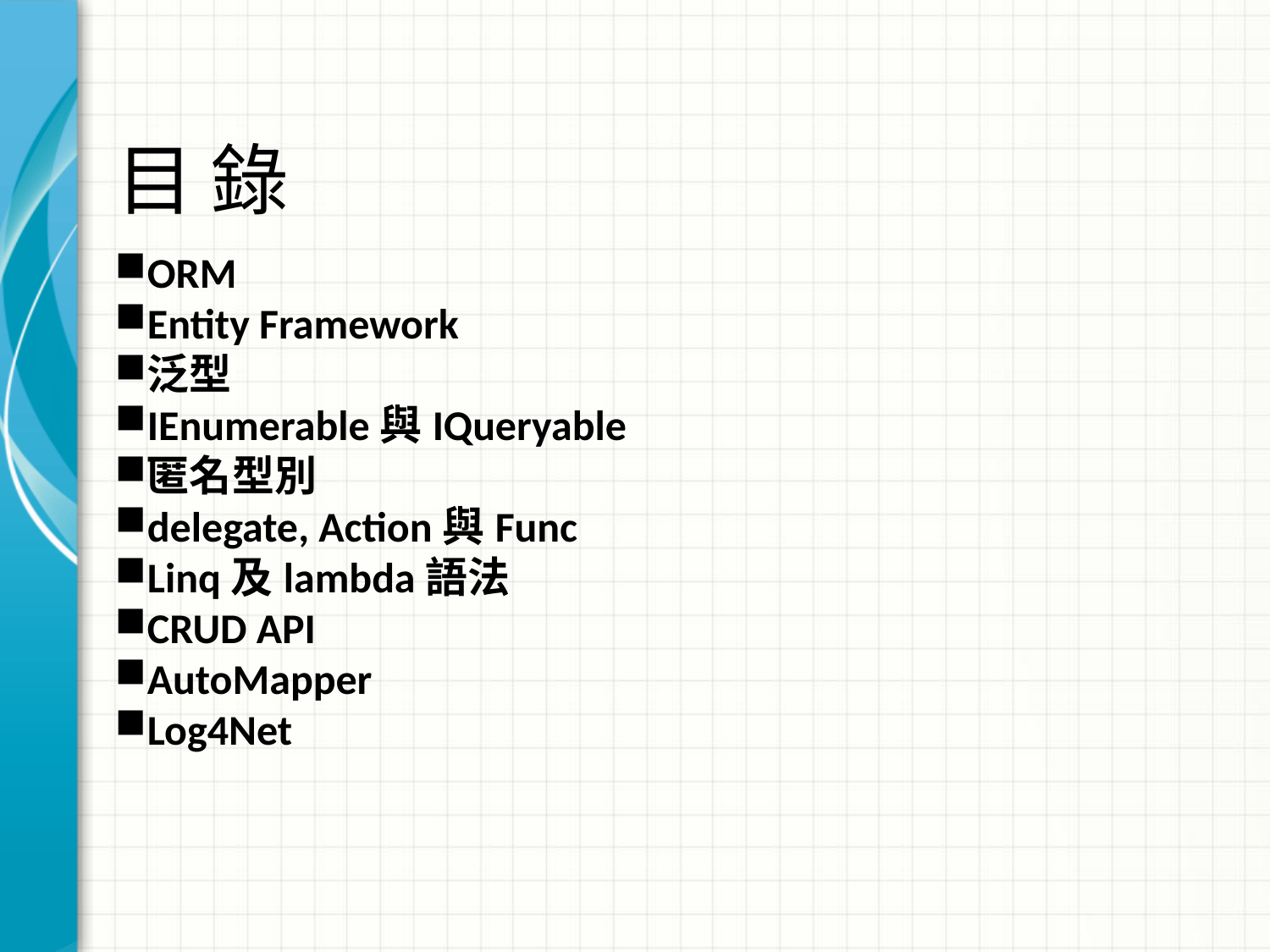

# 目 錄
ORM
Entity Framework
泛型
IEnumerable與IQueryable
匿名型別
delegate, Action與Func
Linq及lambda語法
CRUD API
AutoMapper
Log4Net